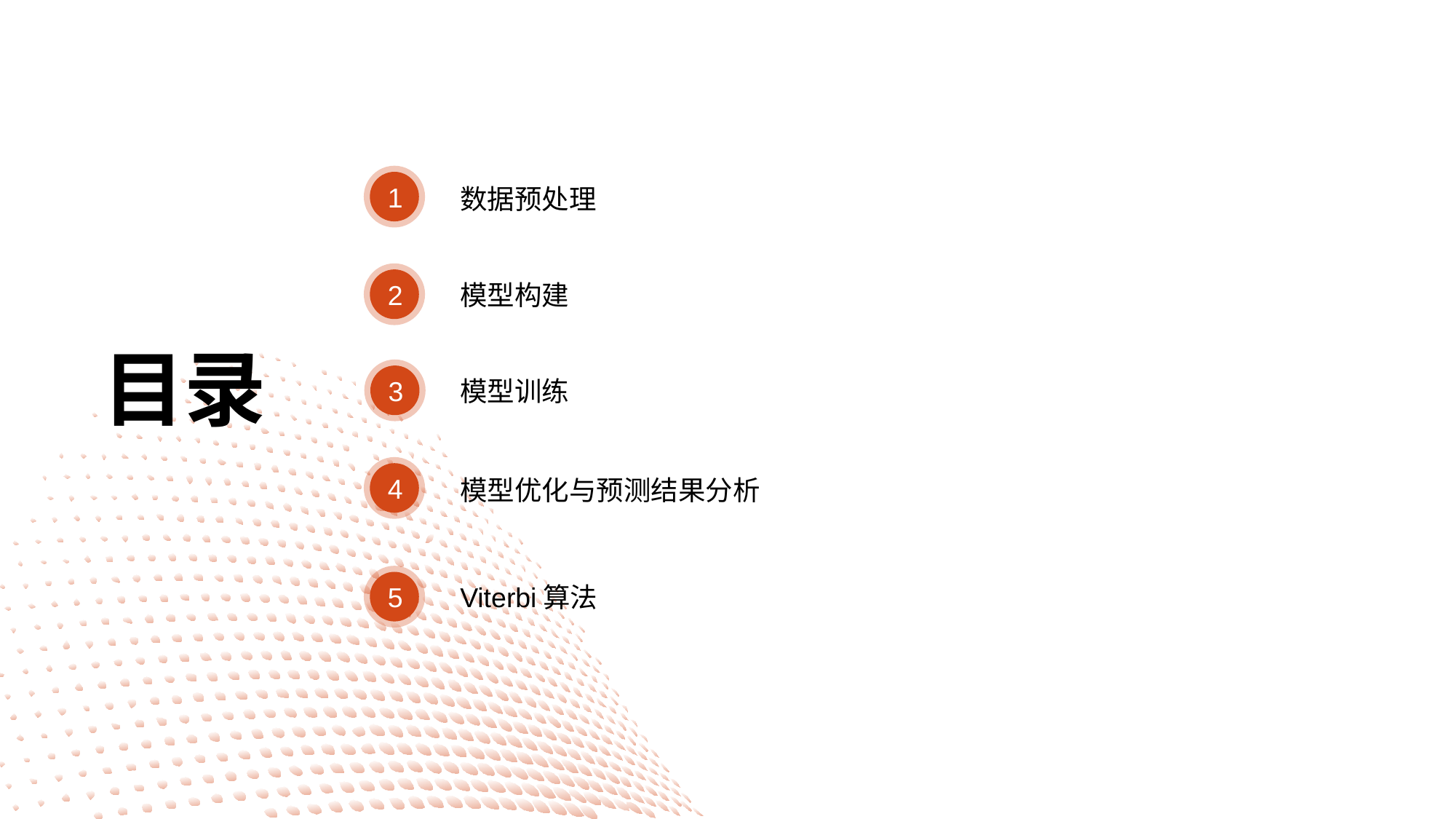

数据预处理
1
模型构建
2
目录
模型训练

3
模型优化与预测结果分析
4
Viterbi算法
5